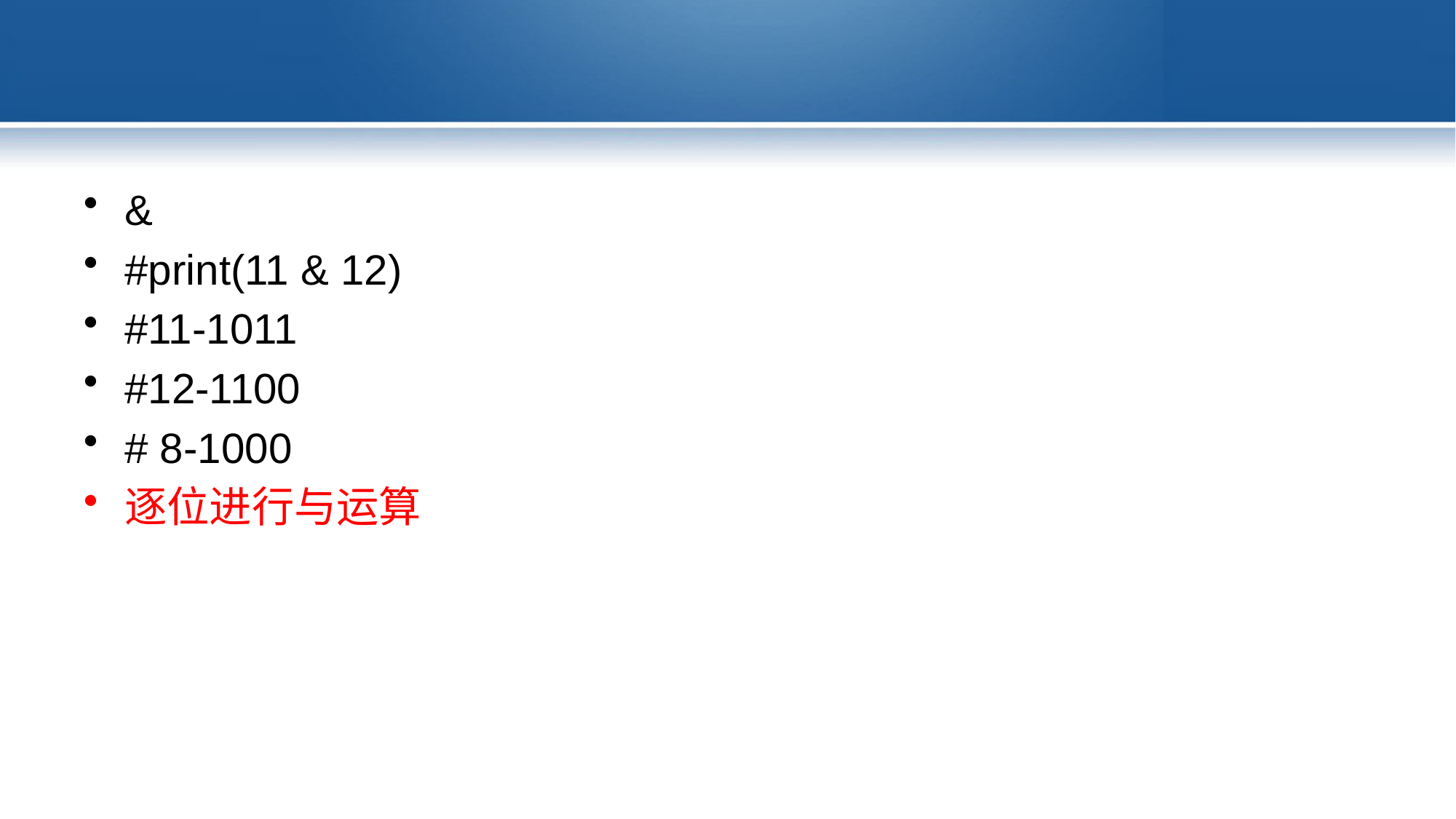

#
&
#print(11 & 12)
#11-1011
#12-1100
# 8-1000
逐位进行与运算